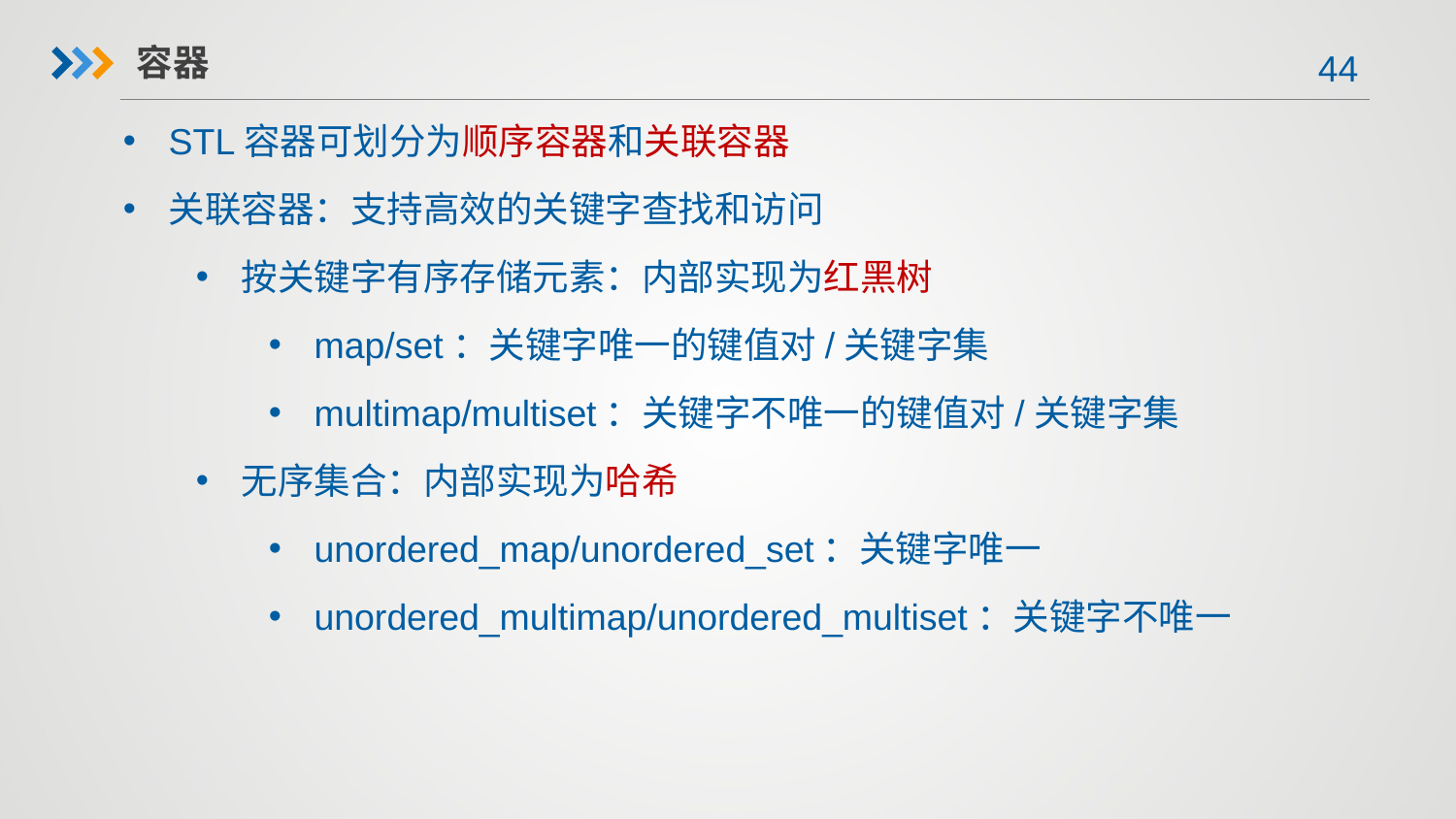

容器
STL容器可划分为顺序容器和关联容器
关联容器：支持高效的关键字查找和访问
按关键字有序存储元素：内部实现为红黑树
map/set：关键字唯一的键值对/关键字集
multimap/multiset：关键字不唯一的键值对/关键字集
无序集合：内部实现为哈希
unordered_map/unordered_set：关键字唯一
unordered_multimap/unordered_multiset：关键字不唯一